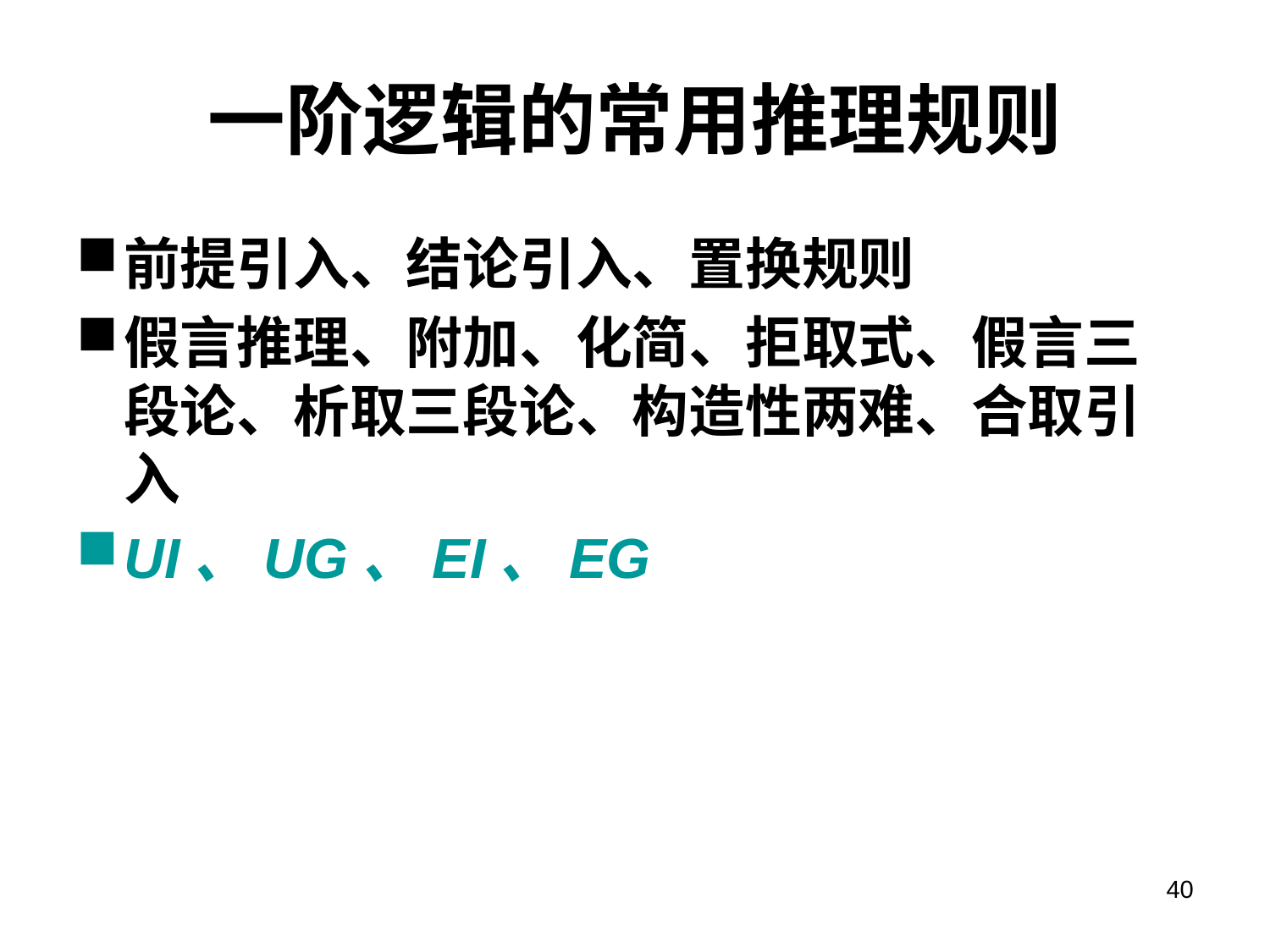

# 一阶逻辑的常用推理规则
前提引入、结论引入、置换规则
假言推理、附加、化简、拒取式、假言三段论、析取三段论、构造性两难、合取引入
UI、UG、EI、EG
40